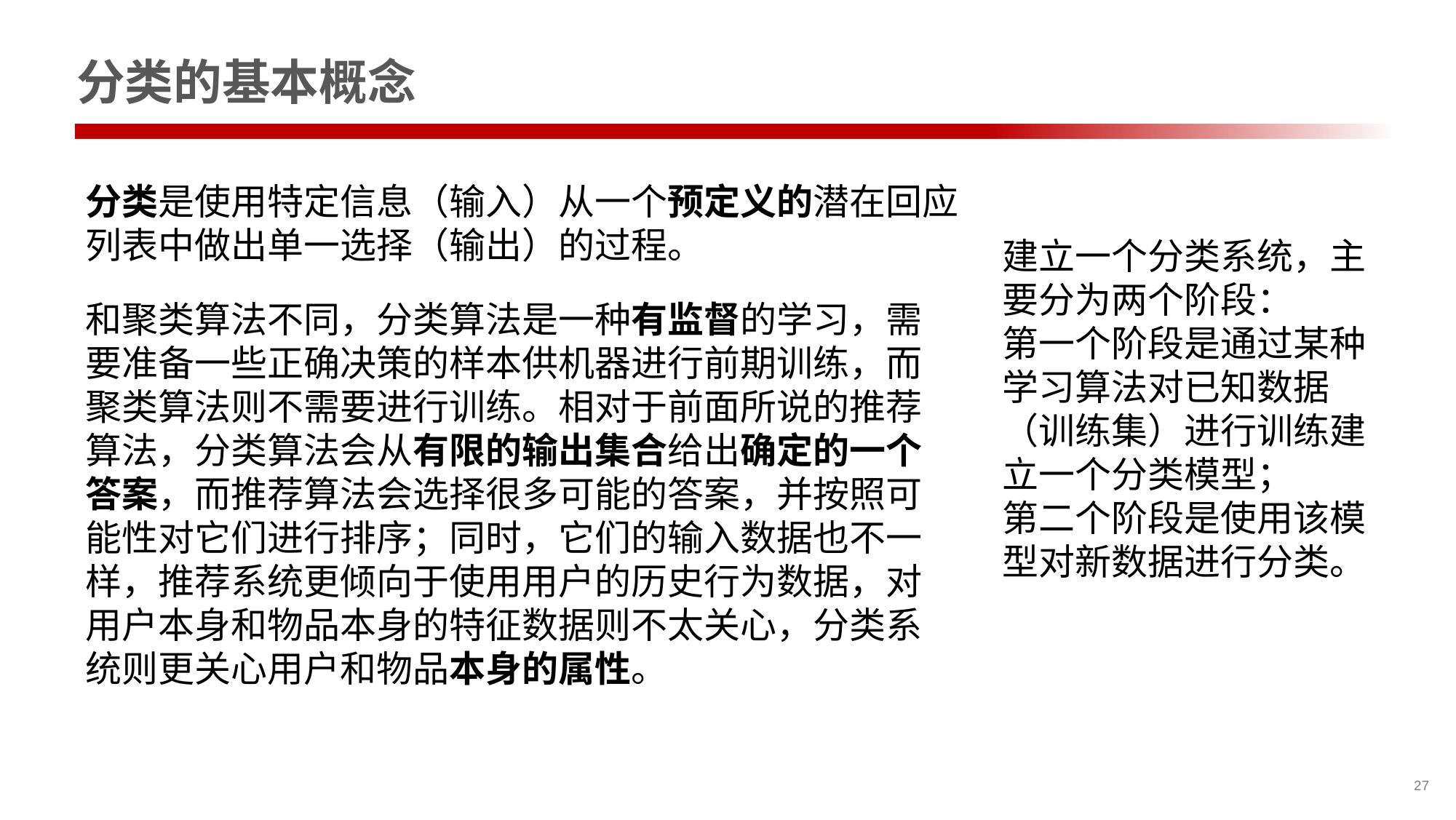

# 分类的基本概念

分类是使用特定信息（输入）从一个预定义的潜在回应列表中做出单一选择（输出）的过程。
建立一个分类系统，主要分为两个阶段：
第一个阶段是通过某种学习算法对已知数据（训练集）进行训练建立一个分类模型；
第二个阶段是使用该模型对新数据进行分类。
和聚类算法不同，分类算法是一种有监督的学习，需要准备一些正确决策的样本供机器进行前期训练，而聚类算法则不需要进行训练。相对于前面所说的推荐算法，分类算法会从有限的输出集合给出确定的一个答案，而推荐算法会选择很多可能的答案，并按照可能性对它们进行排序；同时，它们的输入数据也不一样，推荐系统更倾向于使用用户的历史行为数据，对用户本身和物品本身的特征数据则不太关心，分类系统则更关心用户和物品本身的属性。
27